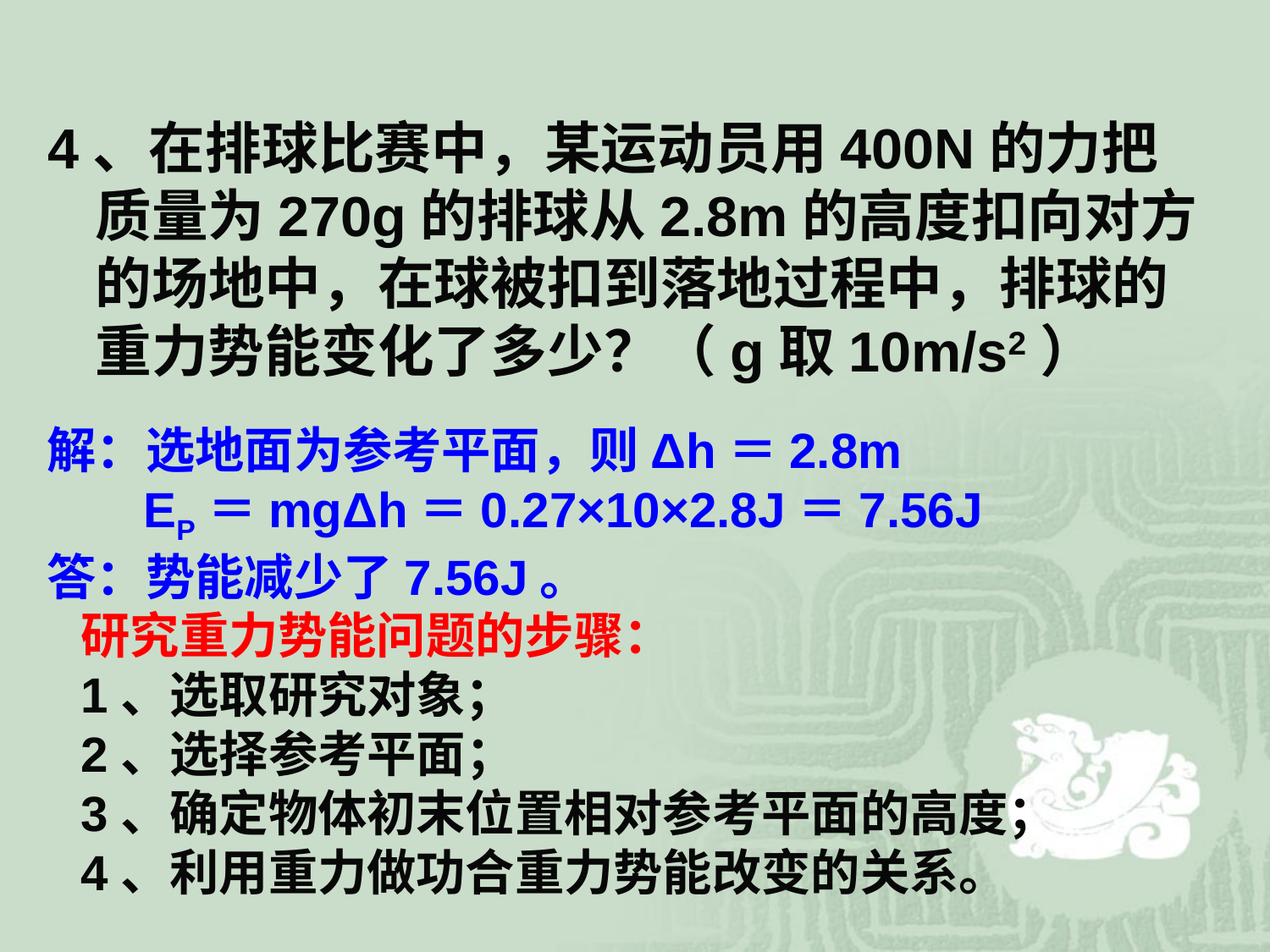

4、在排球比赛中，某运动员用400N的力把质量为270g的排球从2.8m的高度扣向对方的场地中，在球被扣到落地过程中，排球的重力势能变化了多少？（g取10m/s2）
解：选地面为参考平面，则Δh＝2.8m
       EP＝mgΔh＝0.27×10×2.8J＝7.56J
答：势能减少了7.56J。
研究重力势能问题的步骤：
1、选取研究对象；
2、选择参考平面；
3、确定物体初末位置相对参考平面的高度；
4、利用重力做功合重力势能改变的关系。